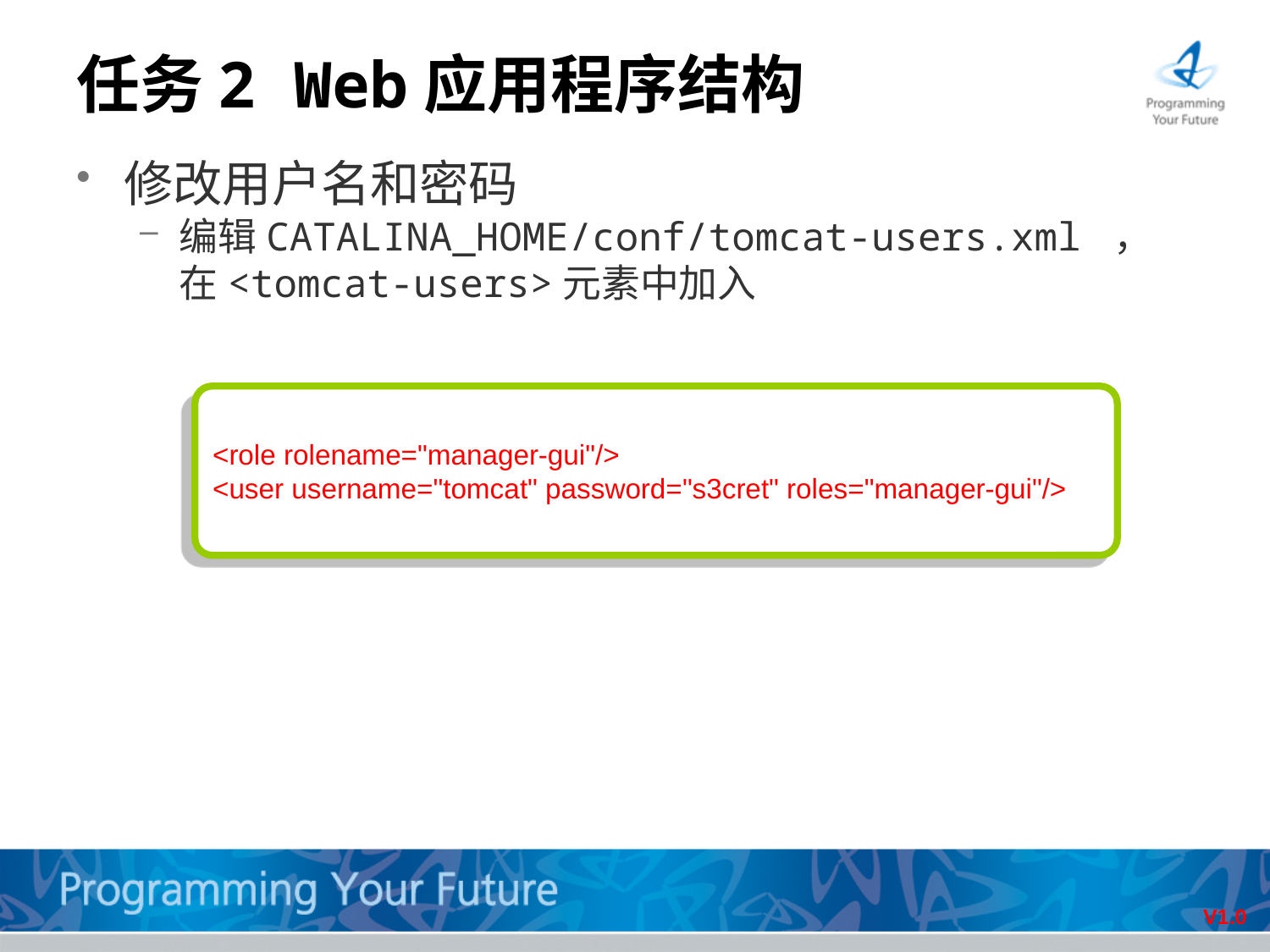

# 任务2 Web应用程序结构
修改用户名和密码
编辑CATALINA_HOME/conf/tomcat-users.xml ，在<tomcat-users>元素中加入

<role rolename="manager-gui"/>
<user username="tomcat" password="s3cret" roles="manager-gui"/>